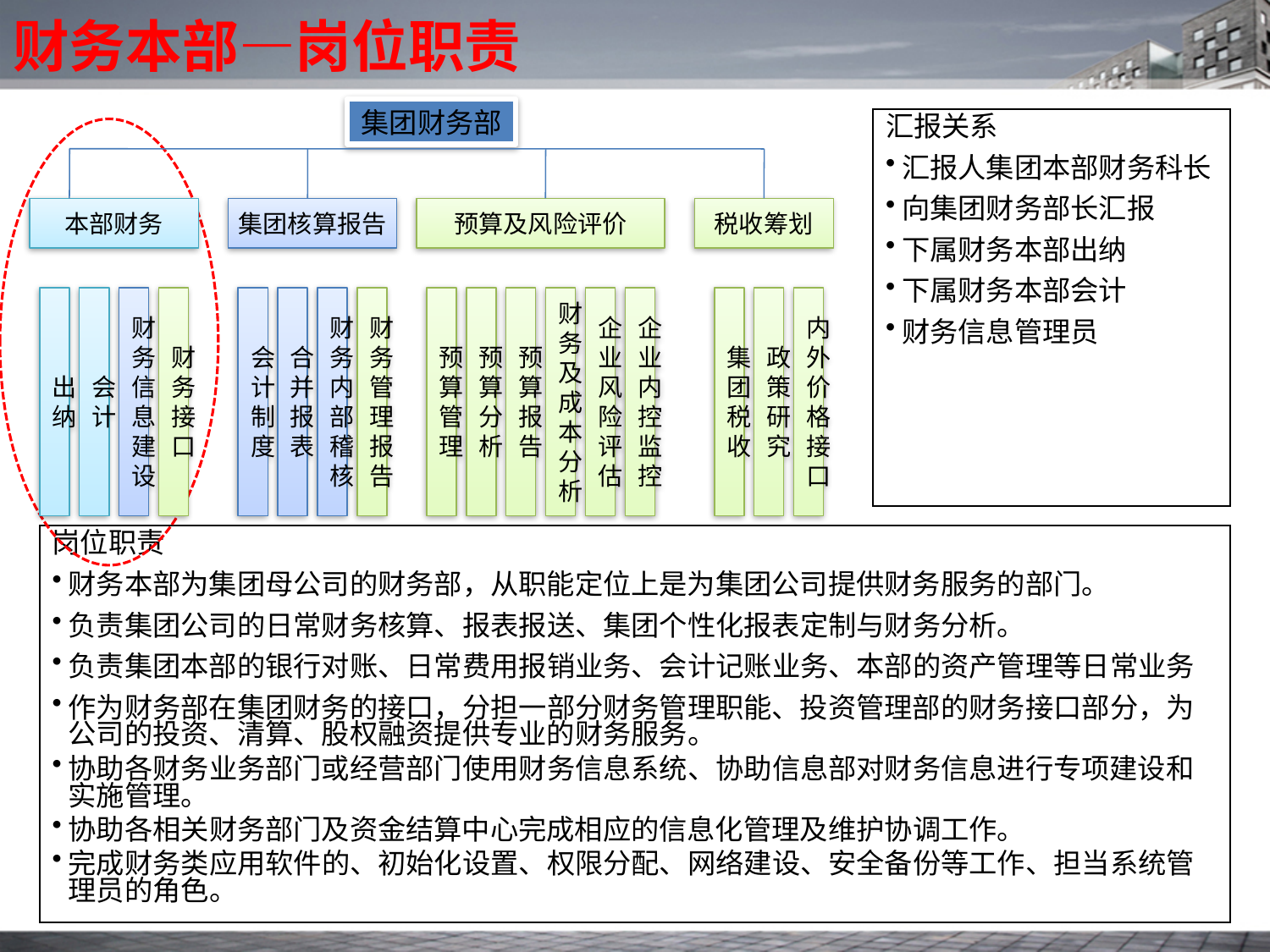

# 财务本部—岗位职责
集团财务部
汇报关系
汇报人集团本部财务科长
向集团财务部长汇报
下属财务本部出纳
下属财务本部会计
财务信息管理员

本部财务
集团核算报告
预算及风险评价
税收筹划
出纳
会计
财务信息建设
财务接口
会计制度
合并报表
财务内部稽核
财务管理报告
预算管理
预算分析
预算报告
财务及成本分析
企业风险评估
企业内控监控
集团税收
政策研究
内外价格接口
岗位职责
财务本部为集团母公司的财务部，从职能定位上是为集团公司提供财务服务的部门。
负责集团公司的日常财务核算、报表报送、集团个性化报表定制与财务分析。
负责集团本部的银行对账、日常费用报销业务、会计记账业务、本部的资产管理等日常业务
作为财务部在集团财务的接口，分担一部分财务管理职能、投资管理部的财务接口部分，为公司的投资、清算、股权融资提供专业的财务服务。
协助各财务业务部门或经营部门使用财务信息系统、协助信息部对财务信息进行专项建设和实施管理。
协助各相关财务部门及资金结算中心完成相应的信息化管理及维护协调工作。
完成财务类应用软件的、初始化设置、权限分配、网络建设、安全备份等工作、担当系统管理员的角色。